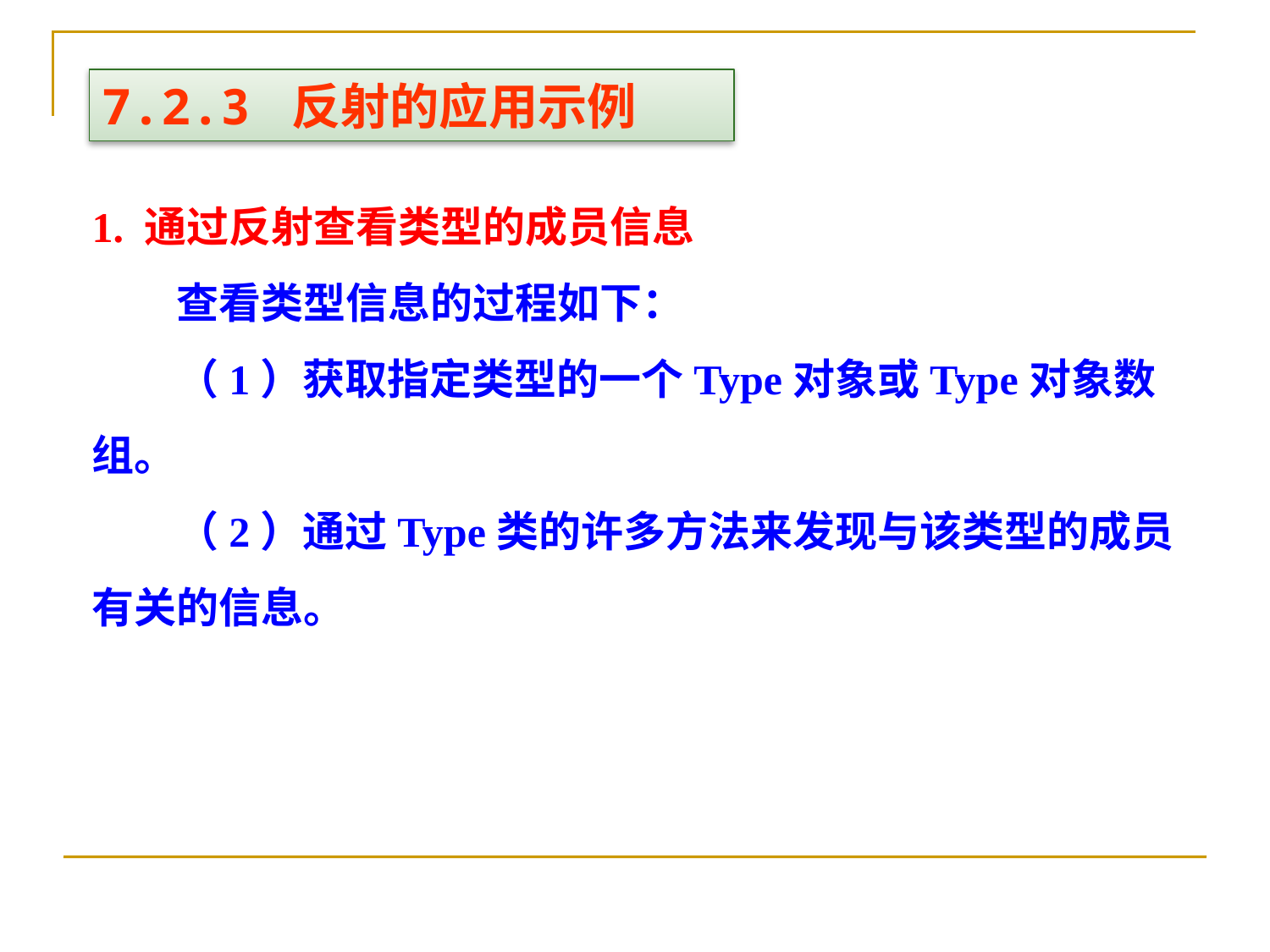

7.2.3 反射的应用示例
1. 通过反射查看类型的成员信息
　　查看类型信息的过程如下：
　　（1）获取指定类型的一个Type对象或Type对象数组。
　　（2）通过Type类的许多方法来发现与该类型的成员有关的信息。